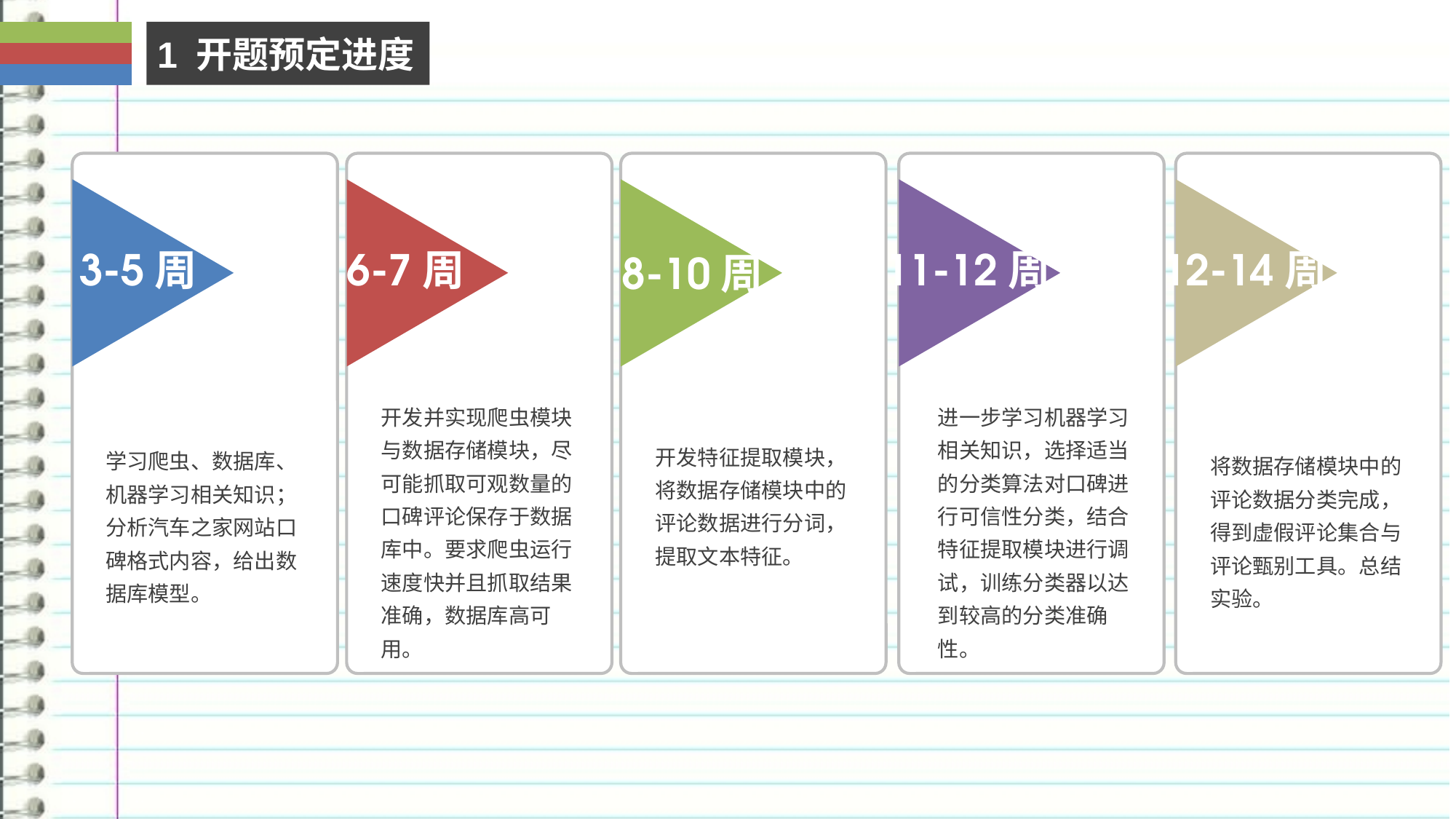

1 开题预定进度

3-5周
6-7周
11-12周
12-14周
8-10周

开发并实现爬虫模块与数据存储模块，尽可能抓取可观数量的口碑评论保存于数据库中。要求爬虫运行速度快并且抓取结果准确，数据库高可用。
进一步学习机器学习相关知识，选择适当的分类算法对口碑进行可信性分类，结合特征提取模块进行调试，训练分类器以达到较高的分类准确性。
开发特征提取模块，将数据存储模块中的评论数据进行分词，提取文本特征。
学习爬虫、数据库、机器学习相关知识；分析汽车之家网站口碑格式内容，给出数据库模型。
将数据存储模块中的评论数据分类完成，得到虚假评论集合与评论甄别工具。总结实验。